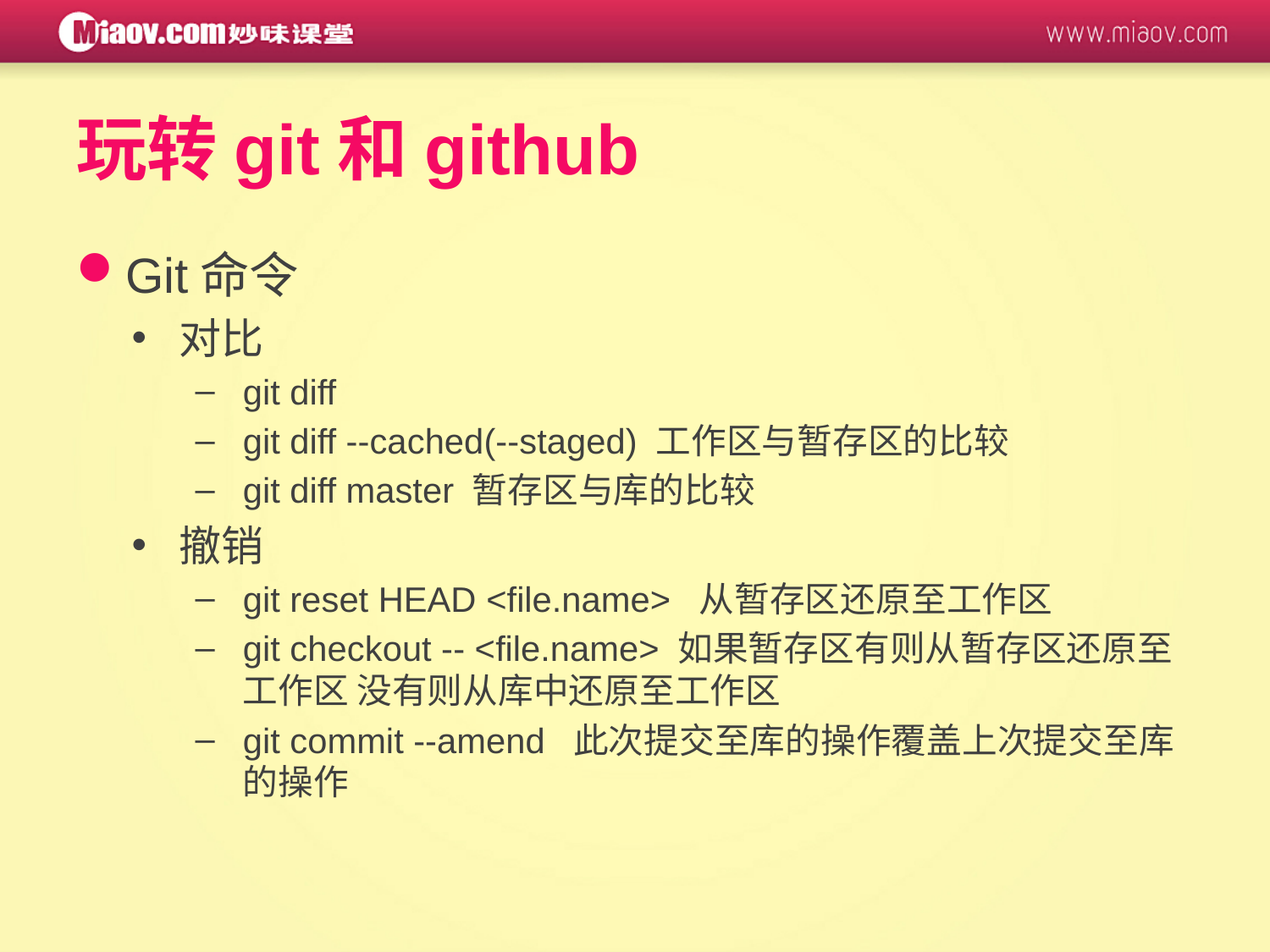

# 玩转git和github
Git命令
对比
git diff
git diff --cached(--staged) 工作区与暂存区的比较
git diff master 暂存区与库的比较
撤销
git reset HEAD <file.name>  从暂存区还原至工作区
git checkout -- <file.name> 如果暂存区有则从暂存区还原至工作区 没有则从库中还原至工作区
git commit --amend  此次提交至库的操作覆盖上次提交至库的操作